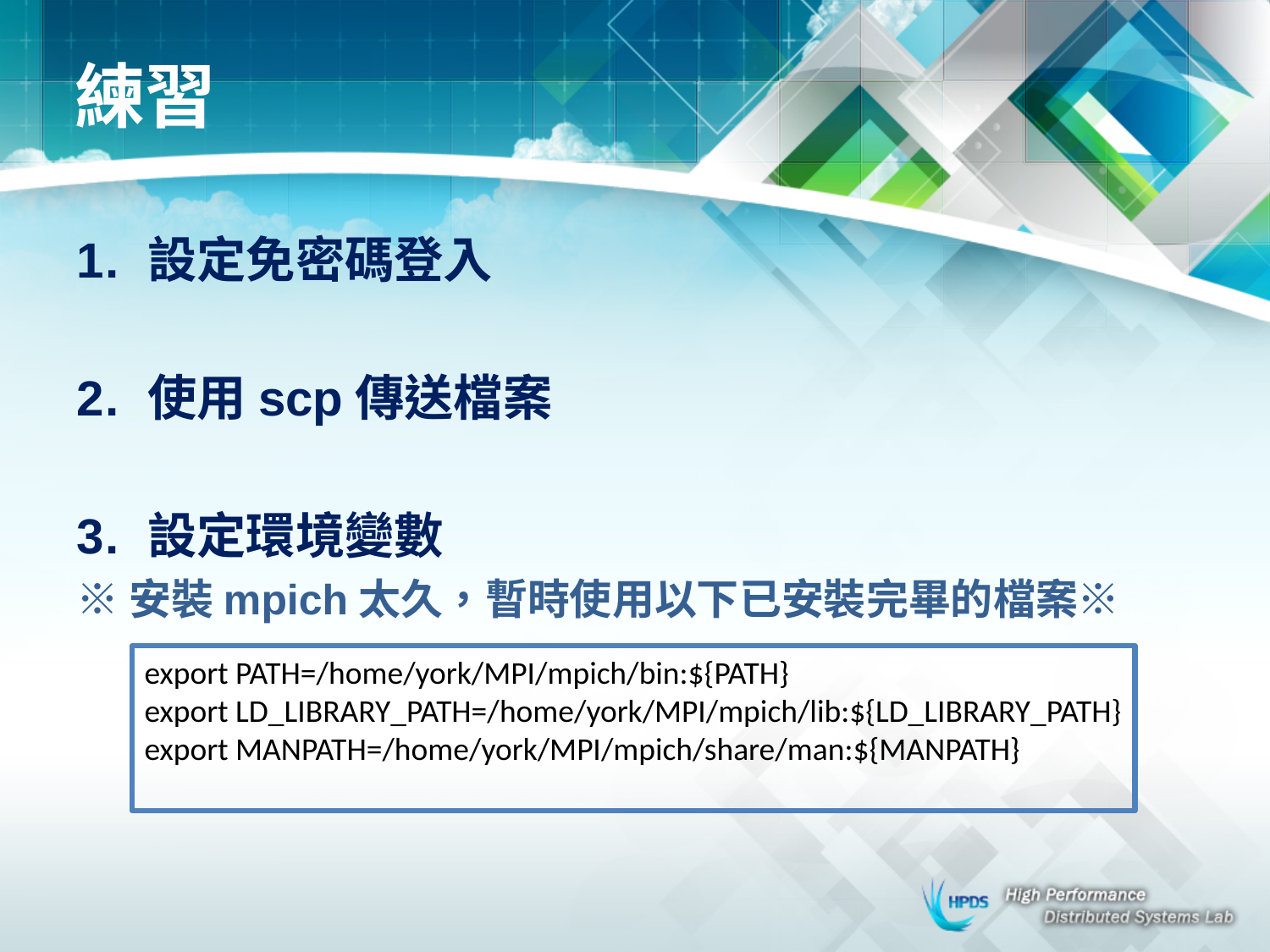

# 練習
設定免密碼登入

使用scp傳送檔案

設定環境變數
※安裝mpich太久，暫時使用以下已安裝完畢的檔案※

export PATH=/home/york/MPI/mpich/bin:${PATH}
export LD_LIBRARY_PATH=/home/york/MPI/mpich/lib:${LD_LIBRARY_PATH}
export MANPATH=/home/york/MPI/mpich/share/man:${MANPATH}